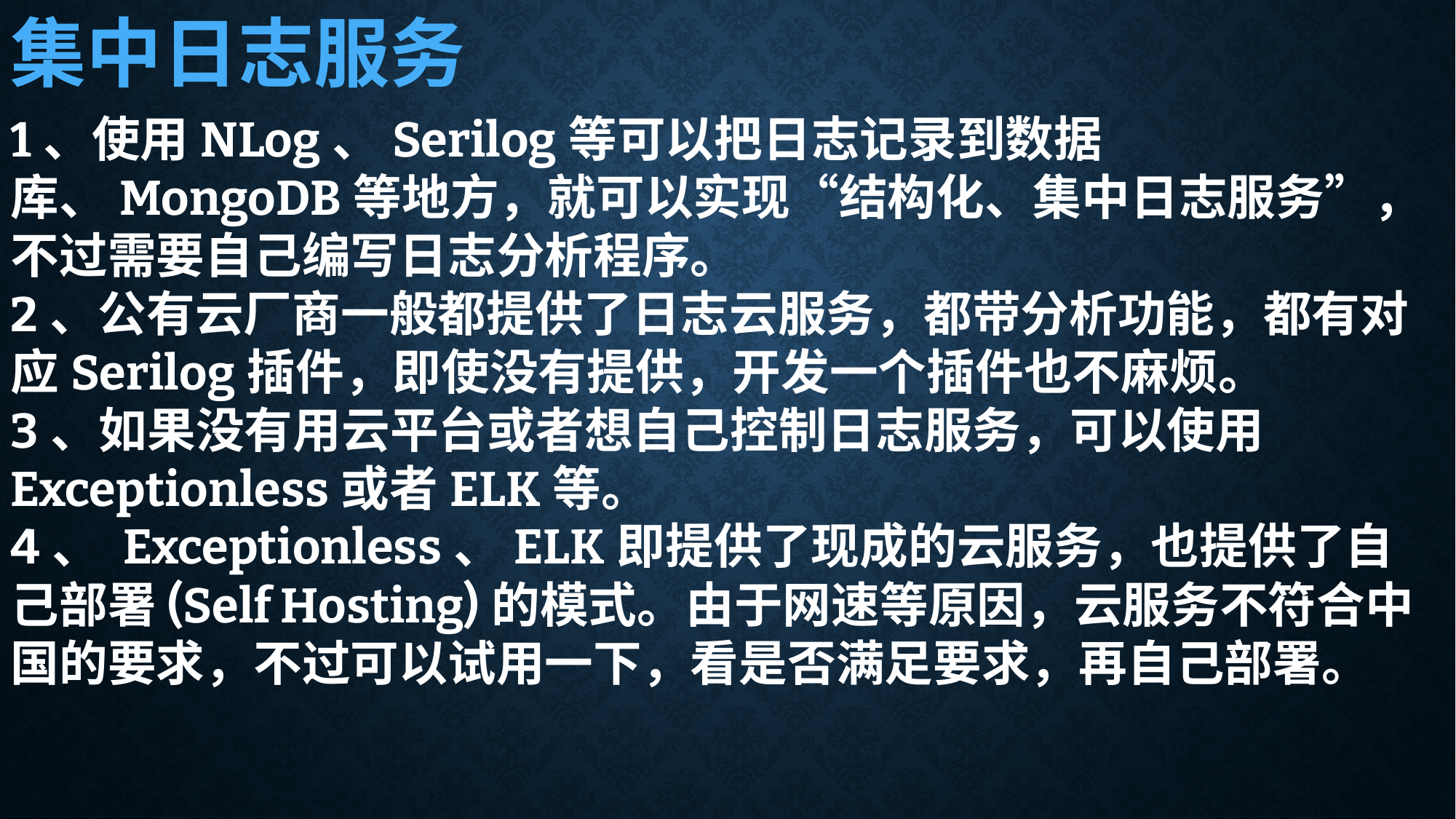

集中日志服务
1、使用NLog、Serilog等可以把日志记录到数据库、MongoDB等地方，就可以实现“结构化、集中日志服务”，不过需要自己编写日志分析程序。
2、公有云厂商一般都提供了日志云服务，都带分析功能，都有对应Serilog插件，即使没有提供，开发一个插件也不麻烦。
3、如果没有用云平台或者想自己控制日志服务，可以使用Exceptionless或者ELK等。
4、 Exceptionless、ELK即提供了现成的云服务，也提供了自己部署(Self Hosting)的模式。由于网速等原因，云服务不符合中国的要求，不过可以试用一下，看是否满足要求，再自己部署。